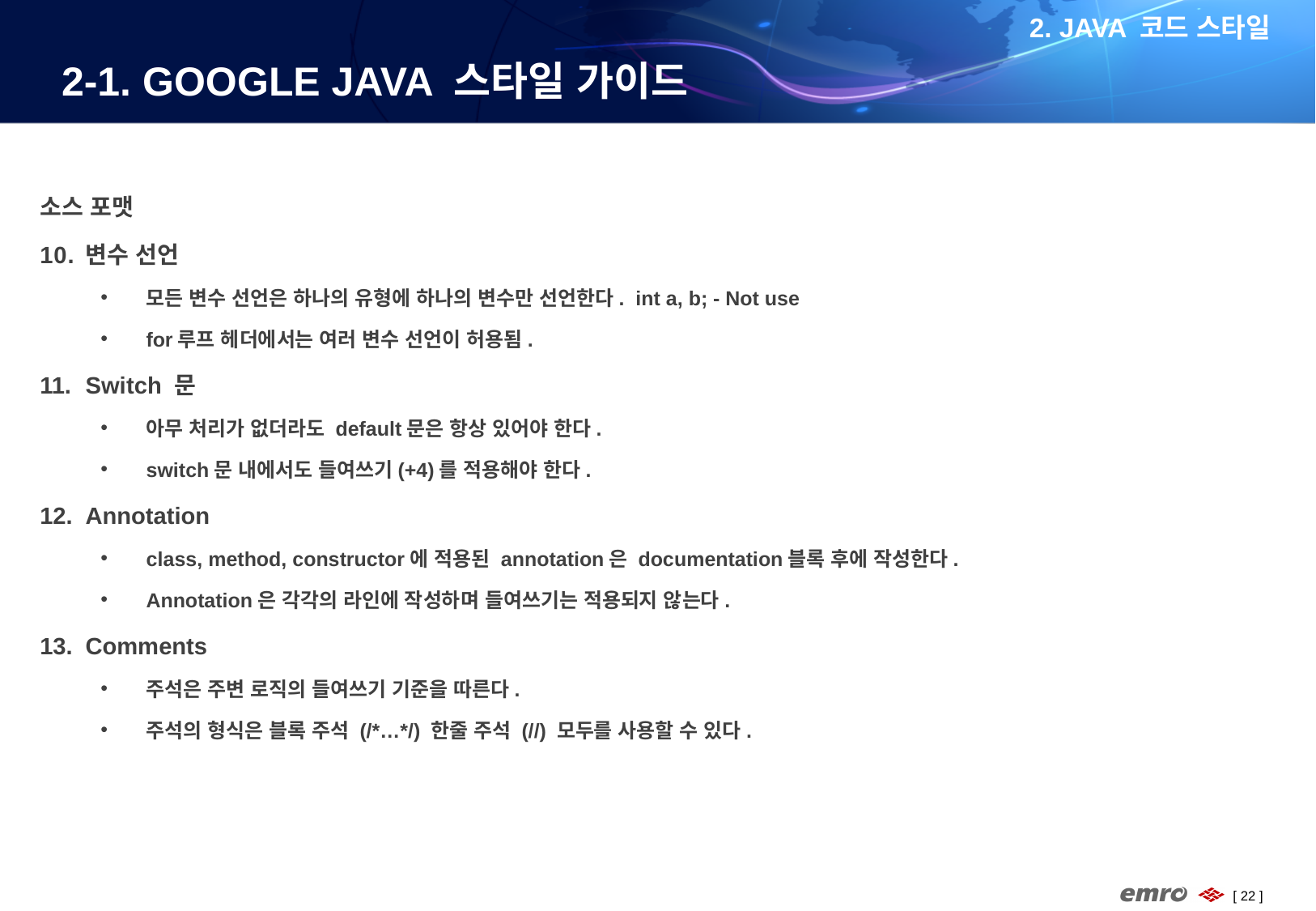

2. JAVA 코드 스타일
# 2-1. GOOGLE JAVA 스타일 가이드
소스 포맷
변수 선언
모든 변수 선언은 하나의 유형에 하나의 변수만 선언한다.  int a, b; - Not use
for루프 헤더에서는 여러 변수 선언이 허용됨.
Switch 문
아무 처리가 없더라도 default문은 항상 있어야 한다.
switch문 내에서도 들여쓰기(+4)를 적용해야 한다.
Annotation
class, method, constructor에 적용된 annotation은 documentation블록 후에 작성한다.
Annotation은 각각의 라인에 작성하며 들여쓰기는 적용되지 않는다.
Comments
주석은 주변 로직의 들여쓰기 기준을 따른다.
주석의 형식은 블록 주석 (/*…*/) 한줄 주석 (//) 모두를 사용할 수 있다.